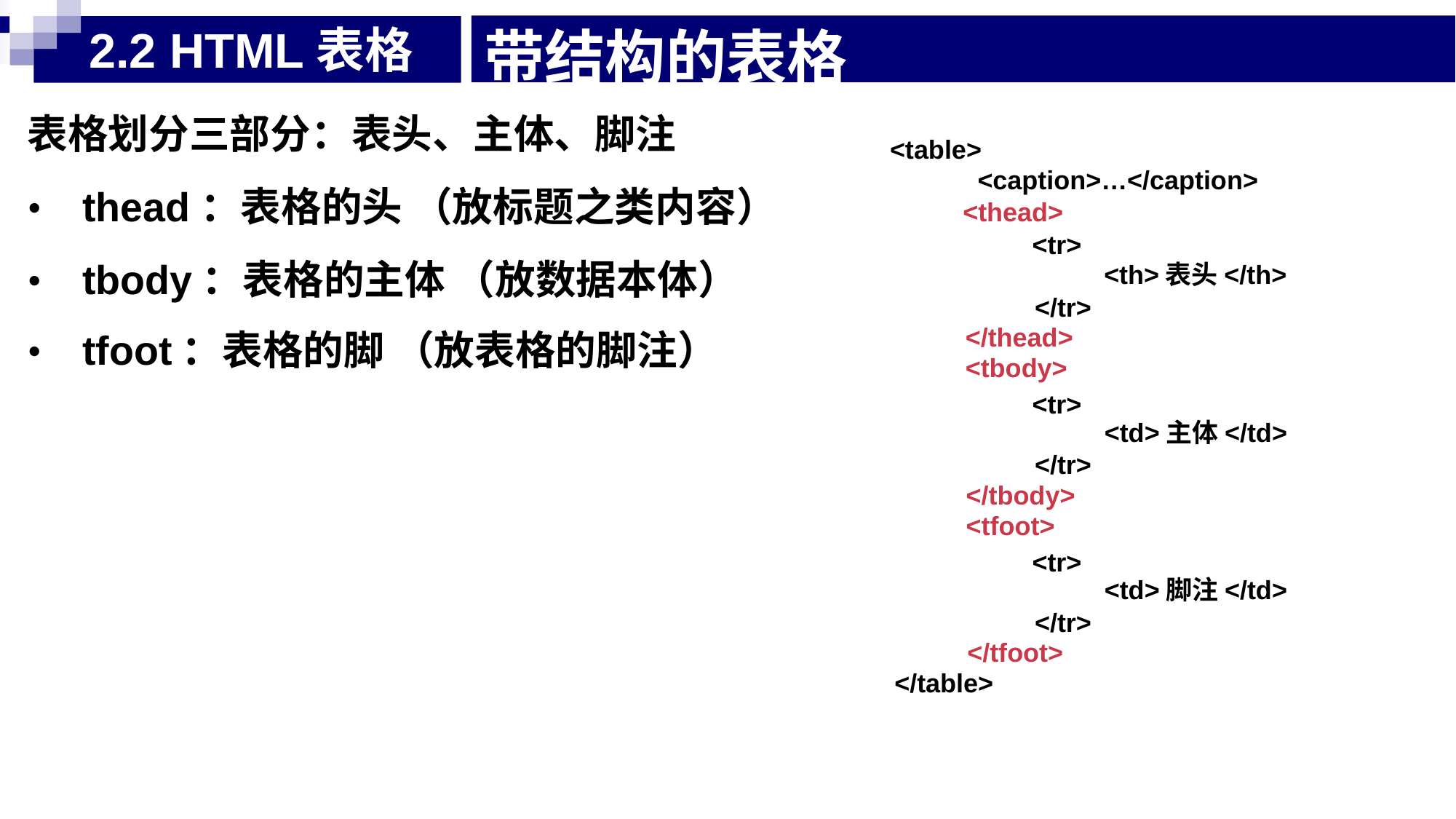

带结构的表格
2.2 HTML表格
表格划分三部分：表头、主体、脚注
<table>
<caption>…</caption>
<thead>
<tr>
<th>表头</th>
</tr>
</thead>
<tbody>
<tr>
<td>主体</td>
</tr>
</tbody>
<tfoot>
<tr>
<td>脚注</td>
</tr>
	</tfoot>
</table>
•    thead：表格的头 （放标题之类内容）
•    tbody：表格的主体 （放数据本体）
•    tfoot：表格的脚 （放表格的脚注）